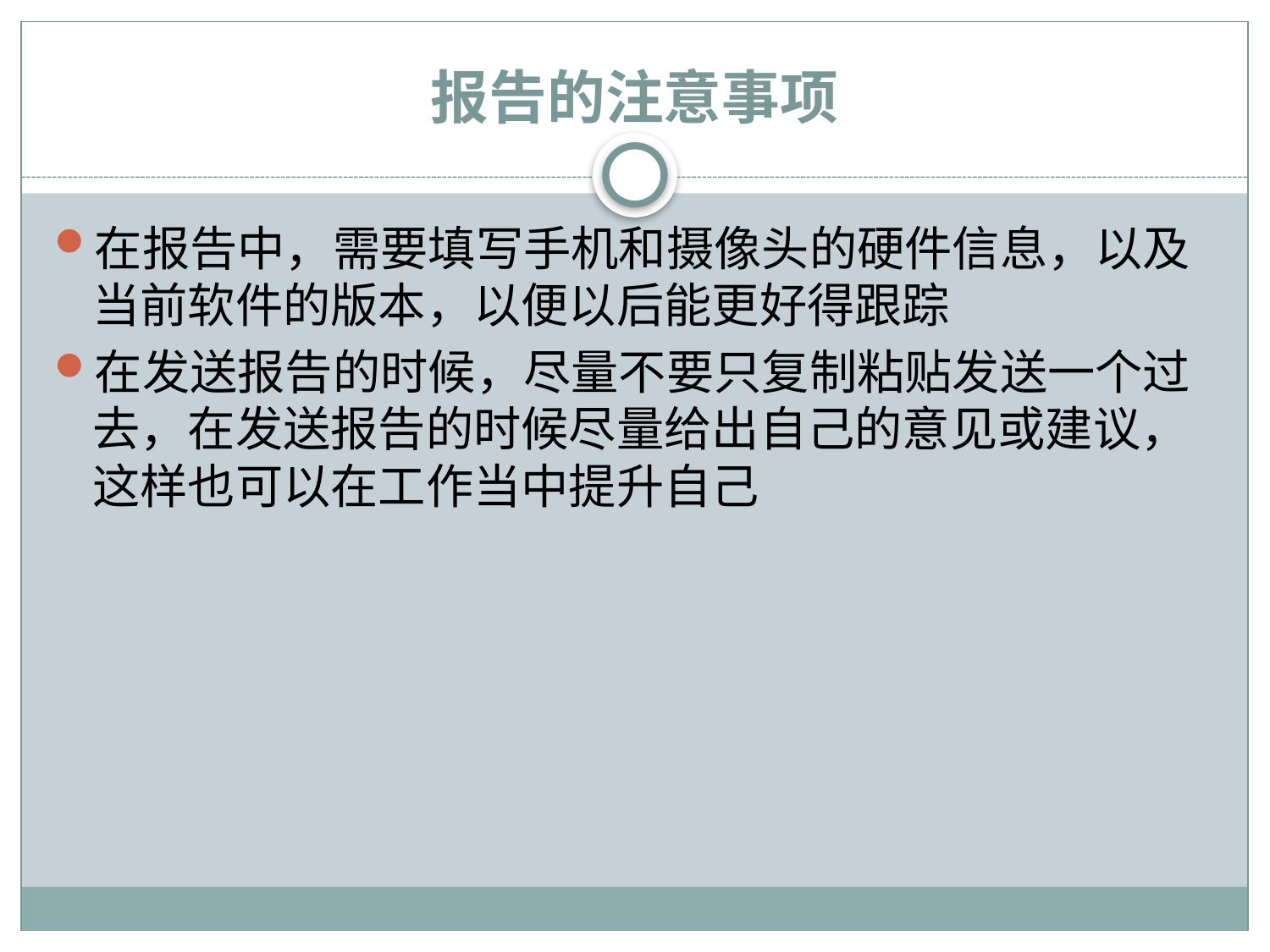

# 报告的注意事项
在报告中，需要填写手机和摄像头的硬件信息，以及当前软件的版本，以便以后能更好得跟踪
在发送报告的时候，尽量不要只复制粘贴发送一个过去，在发送报告的时候尽量给出自己的意见或建议，这样也可以在工作当中提升自己